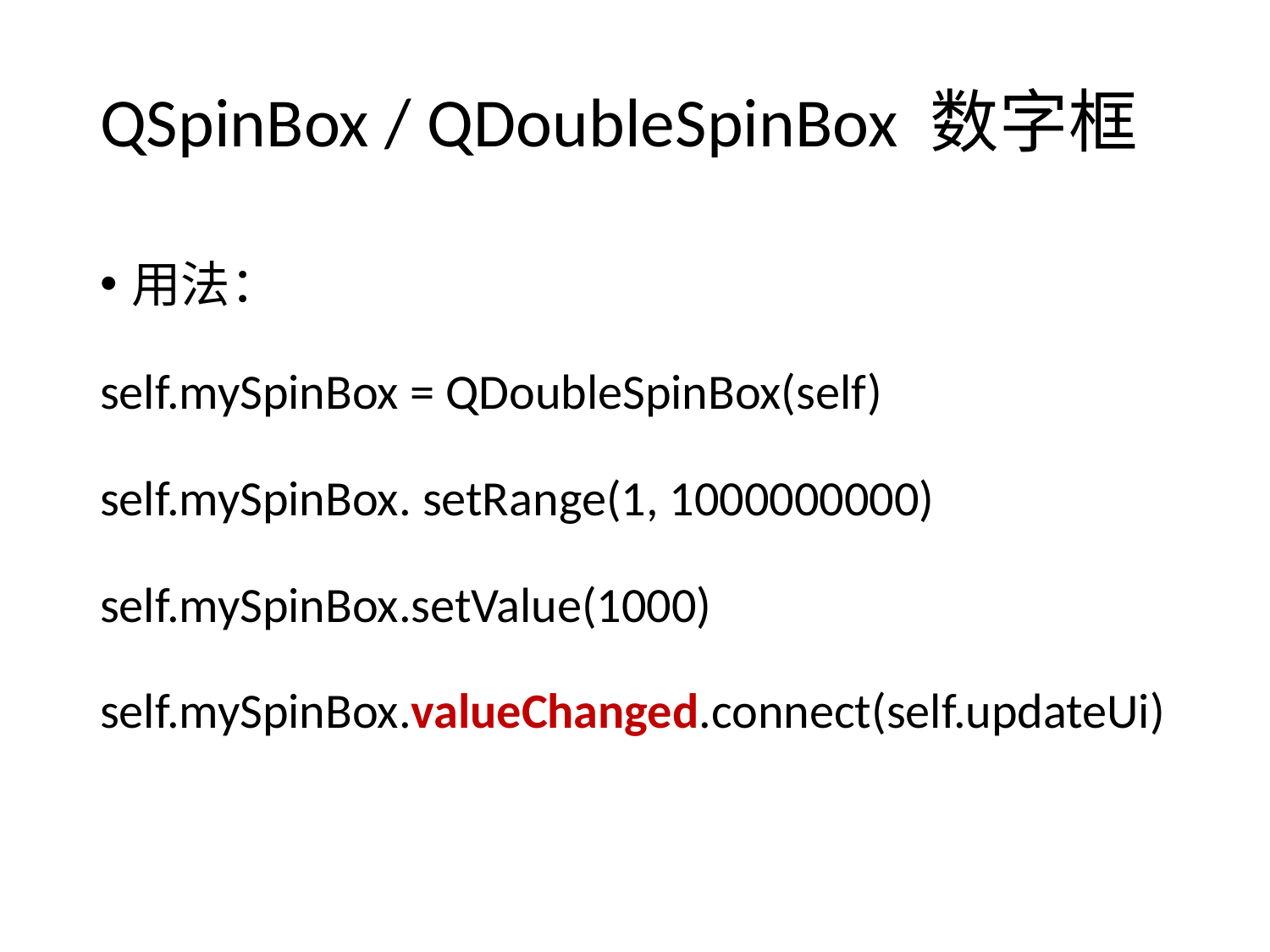

# QSpinBox / QDoubleSpinBox 数字框
用法：
self.mySpinBox = QDoubleSpinBox(self)
self.mySpinBox. setRange(1, 1000000000)
self.mySpinBox.setValue(1000)
self.mySpinBox.valueChanged.connect(self.updateUi)